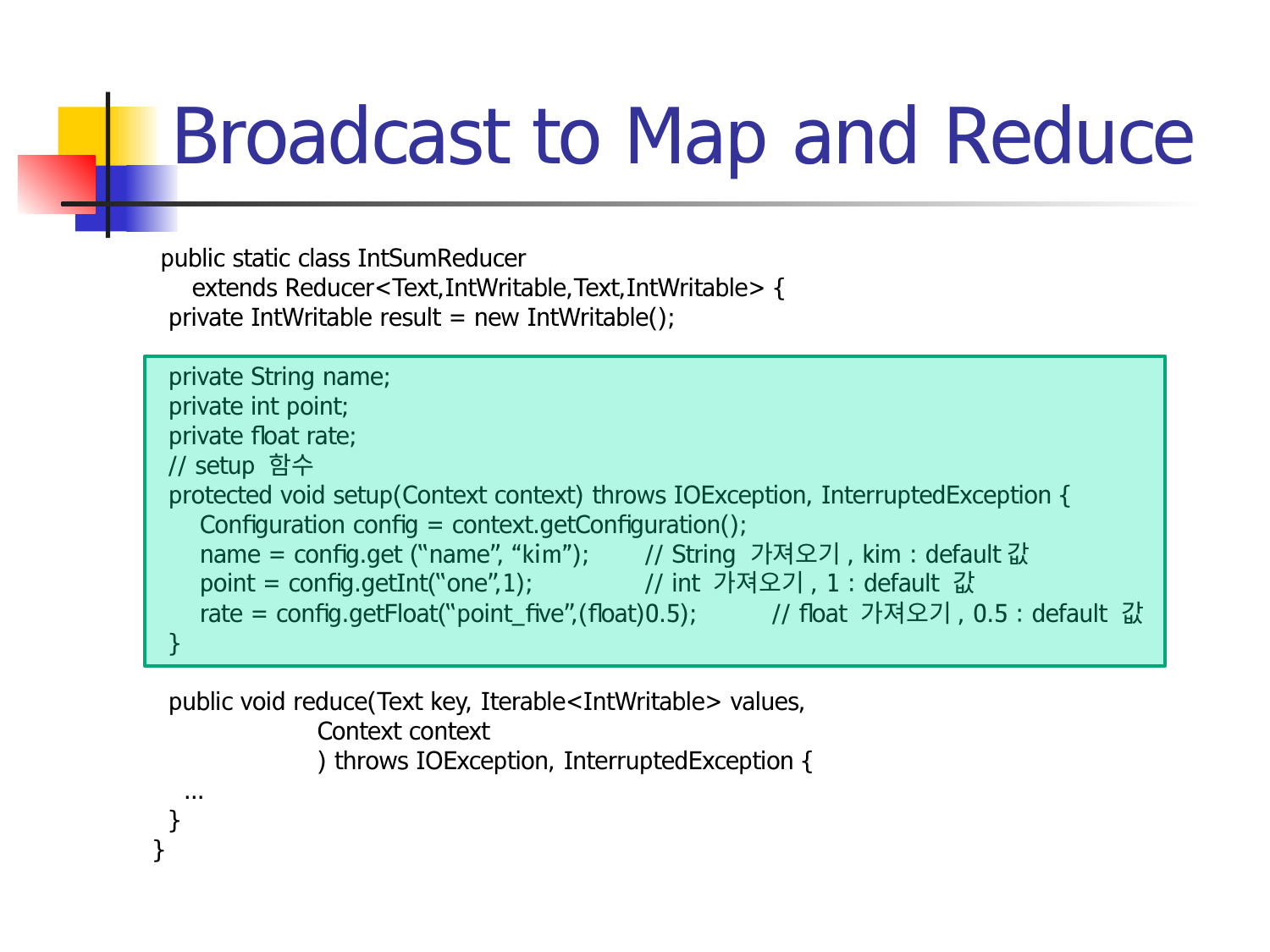

# Broadcast to Map and Reduce
   public static class IntSumReducer
       extends Reducer<Text,IntWritable,Text,IntWritable> {
    private IntWritable result = new IntWritable();

    private String name;
    private int point;
    private float rate;
    // setup 함수
    protected void setup(Context context) throws IOException, InterruptedException {
        Configuration config = context.getConfiguration();
        name = config.get (“name”, “kim”);	// String 가져오기, kim : default값
        point = config.getInt(“one”,1);	// int 가져오기, 1 : default 값
        rate = config.getFloat(“point_five”,(float)0.5);	// float 가져오기, 0.5 : default 값
    }

    public void reduce(Text key, Iterable<IntWritable> values,
                       Context context
                       ) throws IOException, InterruptedException {
      …
    }
  }